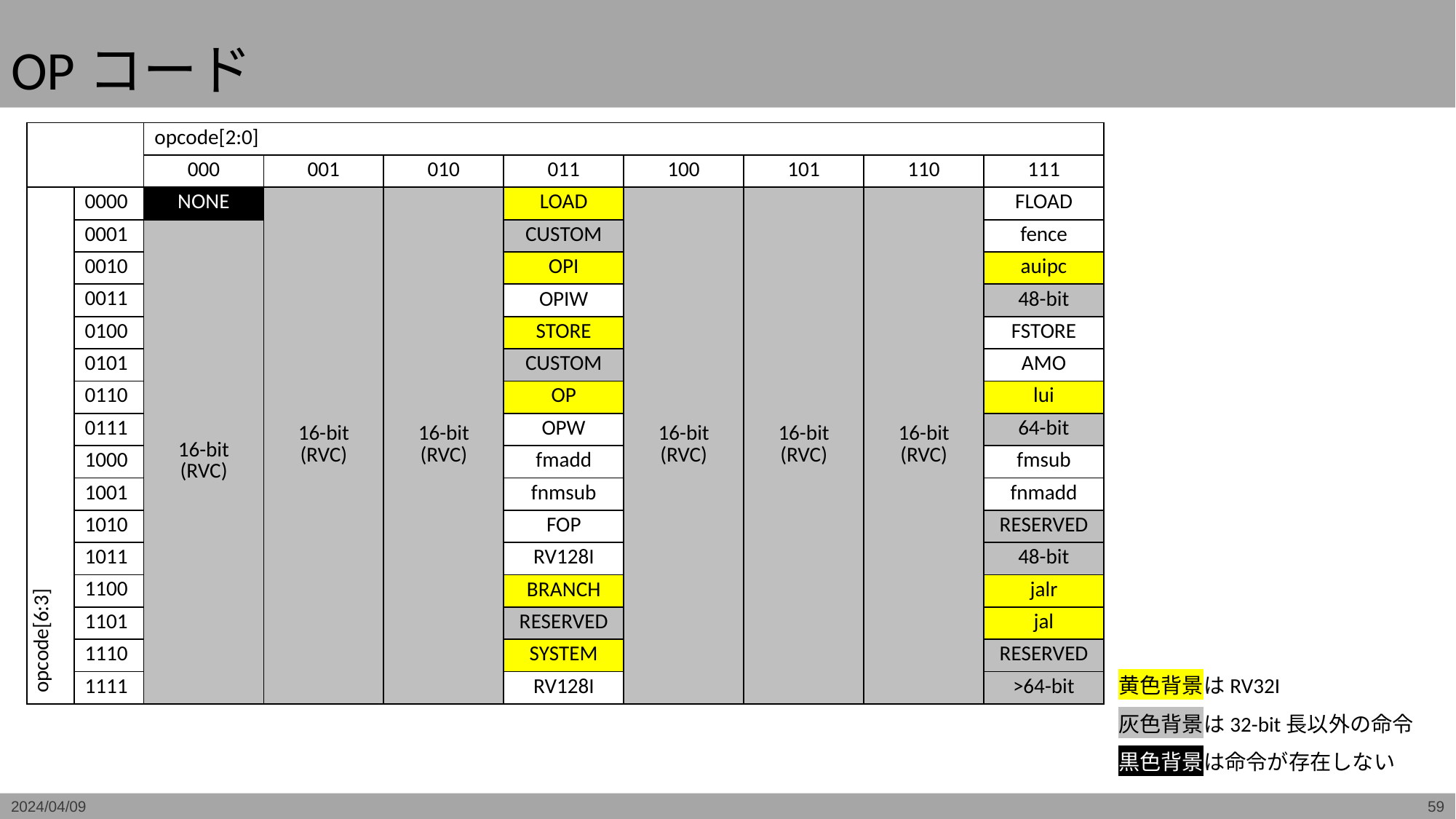

# OPコード
|  |  | opcode[2:0] |  |  |  |  |  |  |  |
| --- | --- | --- | --- | --- | --- | --- | --- | --- | --- |
|  |  | 000 | 001 | 010 | 011 | 100 | 101 | 110 | 111 |
| opcode[6:3] | 0000 | NONE | 16-bit (RVC) | 16-bit (RVC) | LOAD | 16-bit (RVC) | 16-bit (RVC) | 16-bit (RVC) | FLOAD |
|  | 0001 | 16-bit (RVC) |  |  | CUSTOM |  |  |  | fence |
|  | 0010 |  |  |  | OPI |  |  |  | auipc |
|  | 0011 |  |  |  | OPIW |  |  |  | 48-bit |
|  | 0100 |  |  |  | STORE |  |  |  | FSTORE |
|  | 0101 |  |  |  | CUSTOM |  |  |  | AMO |
|  | 0110 |  |  |  | OP |  |  |  | lui |
|  | 0111 |  |  |  | OPW |  |  |  | 64-bit |
|  | 1000 |  |  |  | fmadd |  |  |  | fmsub |
|  | 1001 |  |  |  | fnmsub |  |  |  | fnmadd |
|  | 1010 |  |  |  | FOP |  |  |  | RESERVED |
|  | 1011 |  |  |  | RV128I |  |  |  | 48-bit |
|  | 1100 |  |  |  | BRANCH |  |  |  | jalr |
|  | 1101 |  |  |  | RESERVED |  |  |  | jal |
|  | 1110 |  |  |  | SYSTEM |  |  |  | RESERVED |
|  | 1111 |  |  |  | RV128I |  |  |  | >64-bit |
黄色背景はRV32I
灰色背景は32-bit長以外の命令
黒色背景は命令が存在しない
2024/04/09
59